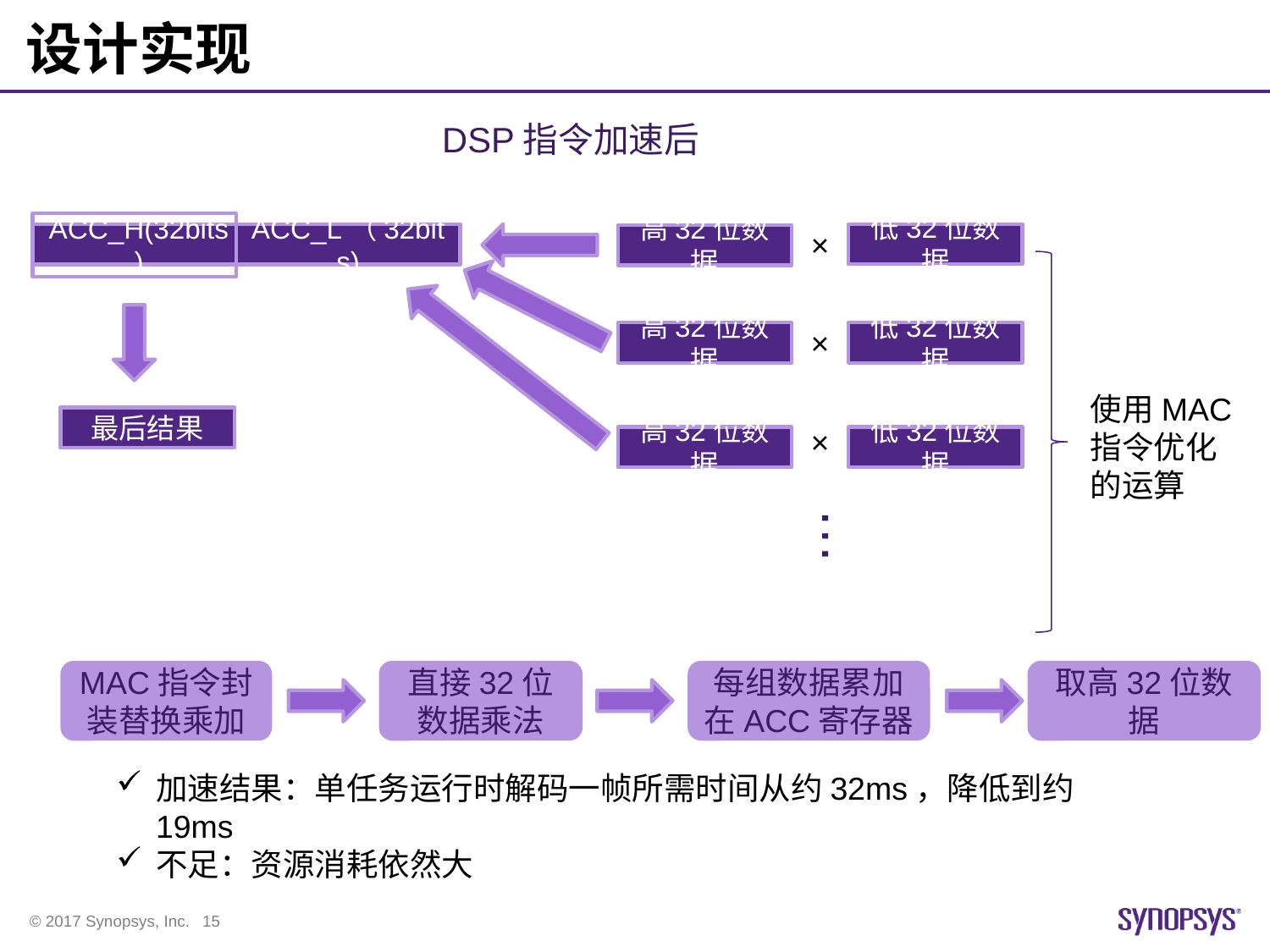

# 设计实现
DSP指令加速后

×
低32位数据
ACC_H(32bits)
ACC_L（32bits)

高32位数据

×

高32位数据
低32位数据

使用MAC指令优化的运算
最后结果
×
高32位数据
低32位数据
…
MAC指令封装替换乘加
直接32位数据乘法
每组数据累加在ACC寄存器
取高32位数据

加速结果：单任务运行时解码一帧所需时间从约32ms，降低到约19ms
不足：资源消耗依然大